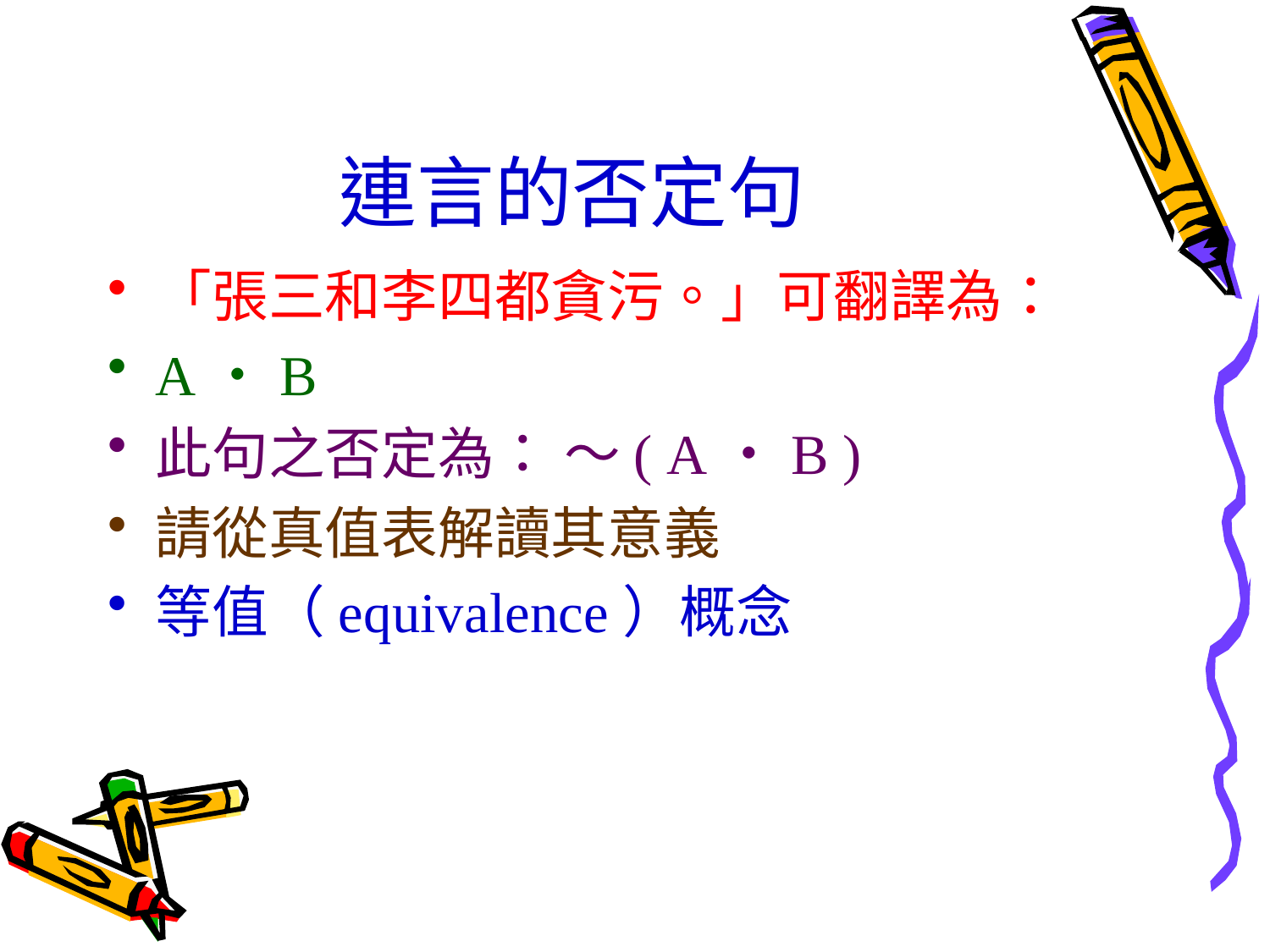

# 連言的否定句
「張三和李四都貪污。」可翻譯為：
A・B
此句之否定為： ～( A・B )
請從真值表解讀其意義
等值（equivalence）概念